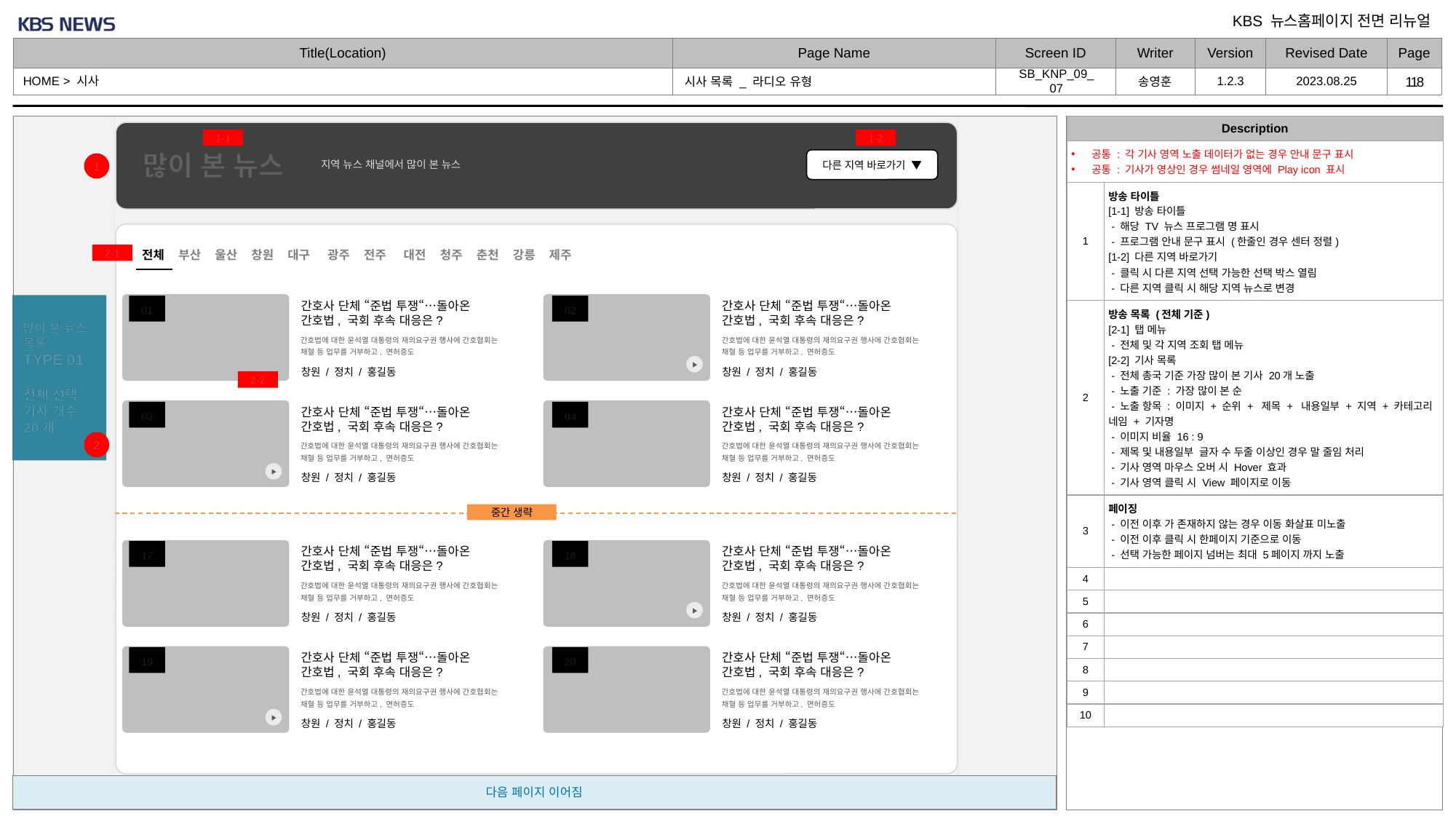

HOME > 시사
SB_KNP_09_07
# 시사 목록 _ 라디오 유형
| Description |  |
| --- | --- |
| 공통 : 각 기사 영역 노출 데이터가 없는 경우 안내 문구 표시 공통 : 기사가 영상인 경우 썸네일 영역에 Play icon 표시 |  |
| 1 | 방송 타이틀 [1-1] 방송 타이틀 - 해당 TV 뉴스 프로그램 명 표시 - 프로그램 안내 문구 표시 (한줄인 경우 센터 정렬) [1-2] 다른 지역 바로가기 - 클릭 시 다른 지역 선택 가능한 선택 박스 열림 - 다른 지역 클릭 시 해당 지역 뉴스로 변경 |
| 2 | 방송 목록 (전체 기준) [2-1] 탭 메뉴 - 전체 및 각 지역 조회 탭 메뉴 [2-2] 기사 목록 - 전체 총국 기준 가장 많이 본 기사 20개 노출 - 노출 기준 : 가장 많이 본 순 - 노출 항목 : 이미지 + 순위 + 제목 + 내용일부 + 지역 + 카테고리 네임 + 기자명 - 이미지 비율 16 : 9 - 제목 및 내용일부 글자 수 두줄 이상인 경우 말 줄임 처리 - 기사 영역 마우스 오버 시 Hover 효과 - 기사 영역 클릭 시 View 페이지로 이동 |
| 3 | 페이징 - 이전 이후 가 존재하지 않는 경우 이동 화살표 미노출 - 이전 이후 클릭 시 한페이지 기준으로 이동 - 선택 가능한 페이지 넘버는 최대 5페이지 까지 노출 |
| 4 |  |
| 5 |  |
| 6 |  |
| 7 |  |
| 8 |  |
| 9 |  |
| 10 |  |

1-1
1-2
많이 본 뉴스
다른 지역 바로가기  ▼
지역 뉴스 채널에서 많이 본 뉴스
1

전체    부산    울산    창원    대구     광주    전주     대전    청주    춘천    강릉    제주
2-1
간호사 단체 “준법 투쟁“…돌아온 간호법, 국회 후속 대응은?
간호사 단체 “준법 투쟁“…돌아온 간호법, 국회 후속 대응은?

많이 본 뉴스
목록
TYPE 01

전체 선택
기사 개수
20개
01
02
간호법에 대한 윤석열 대통령의 재의요구권 행사에 간호협회는 채혈 등 업무를 거부하고, 면허증도
간호법에 대한 윤석열 대통령의 재의요구권 행사에 간호협회는 채혈 등 업무를 거부하고, 면허증도
 ▶
창원 / 정치 / 홍길동
창원 / 정치 / 홍길동
2-2
간호사 단체 “준법 투쟁“…돌아온 간호법, 국회 후속 대응은?
간호사 단체 “준법 투쟁“…돌아온 간호법, 국회 후속 대응은?

03
04
2
간호법에 대한 윤석열 대통령의 재의요구권 행사에 간호협회는 채혈 등 업무를 거부하고, 면허증도
간호법에 대한 윤석열 대통령의 재의요구권 행사에 간호협회는 채혈 등 업무를 거부하고, 면허증도
 ▶
창원 / 정치 / 홍길동
창원 / 정치 / 홍길동
중간 생략
간호사 단체 “준법 투쟁“…돌아온 간호법, 국회 후속 대응은?
간호사 단체 “준법 투쟁“…돌아온 간호법, 국회 후속 대응은?

17
18
간호법에 대한 윤석열 대통령의 재의요구권 행사에 간호협회는 채혈 등 업무를 거부하고, 면허증도
간호법에 대한 윤석열 대통령의 재의요구권 행사에 간호협회는 채혈 등 업무를 거부하고, 면허증도
 ▶
창원 / 정치 / 홍길동
창원 / 정치 / 홍길동
간호사 단체 “준법 투쟁“…돌아온 간호법, 국회 후속 대응은?
간호사 단체 “준법 투쟁“…돌아온 간호법, 국회 후속 대응은?

19
20
간호법에 대한 윤석열 대통령의 재의요구권 행사에 간호협회는 채혈 등 업무를 거부하고, 면허증도
간호법에 대한 윤석열 대통령의 재의요구권 행사에 간호협회는 채혈 등 업무를 거부하고, 면허증도
 ▶
창원 / 정치 / 홍길동
창원 / 정치 / 홍길동